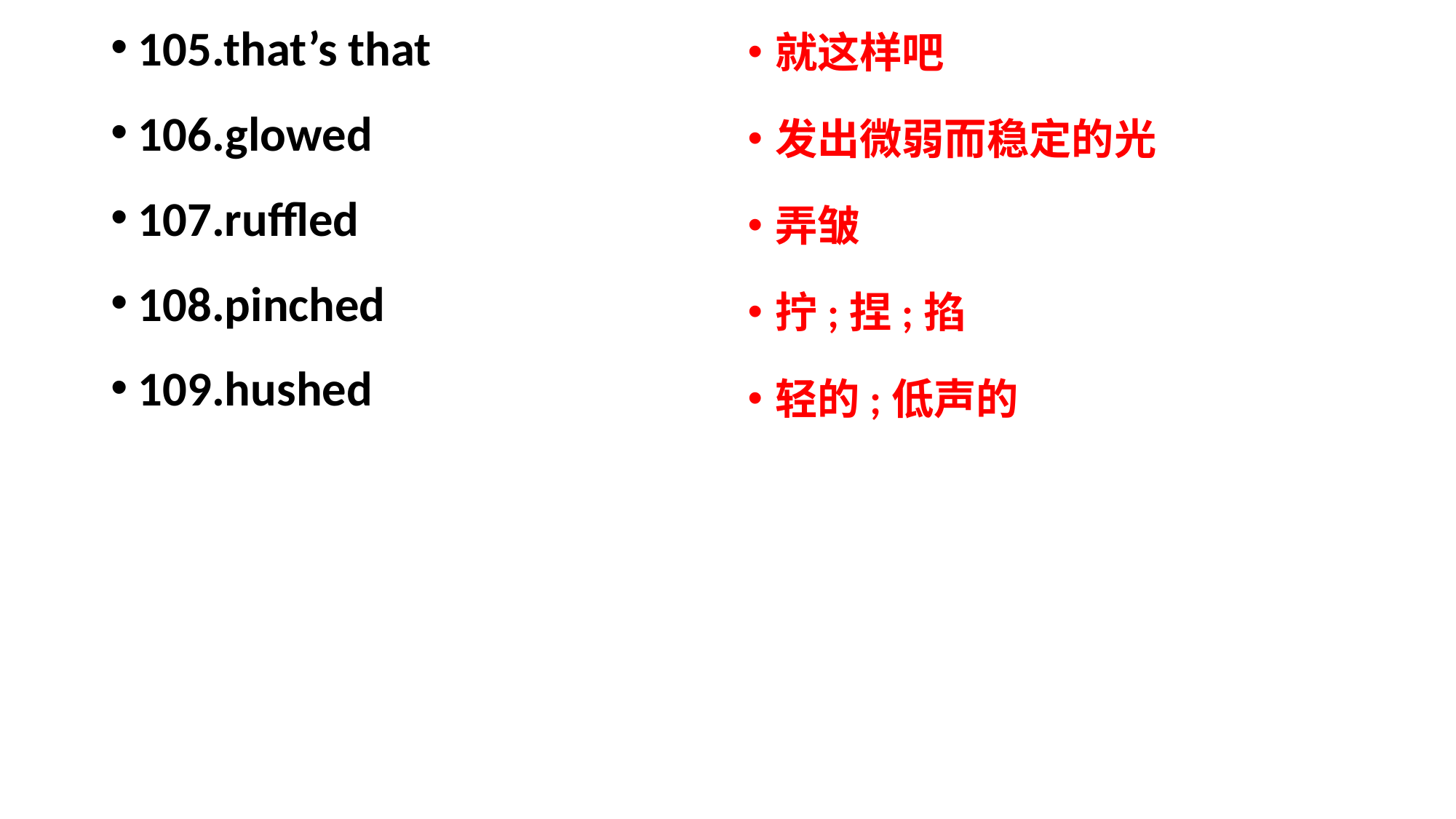

105.that’s that
106.glowed
107.ruffled
108.pinched
109.hushed
就这样吧
发出微弱而稳定的光
弄皱
拧;捏;掐
轻的;低声的